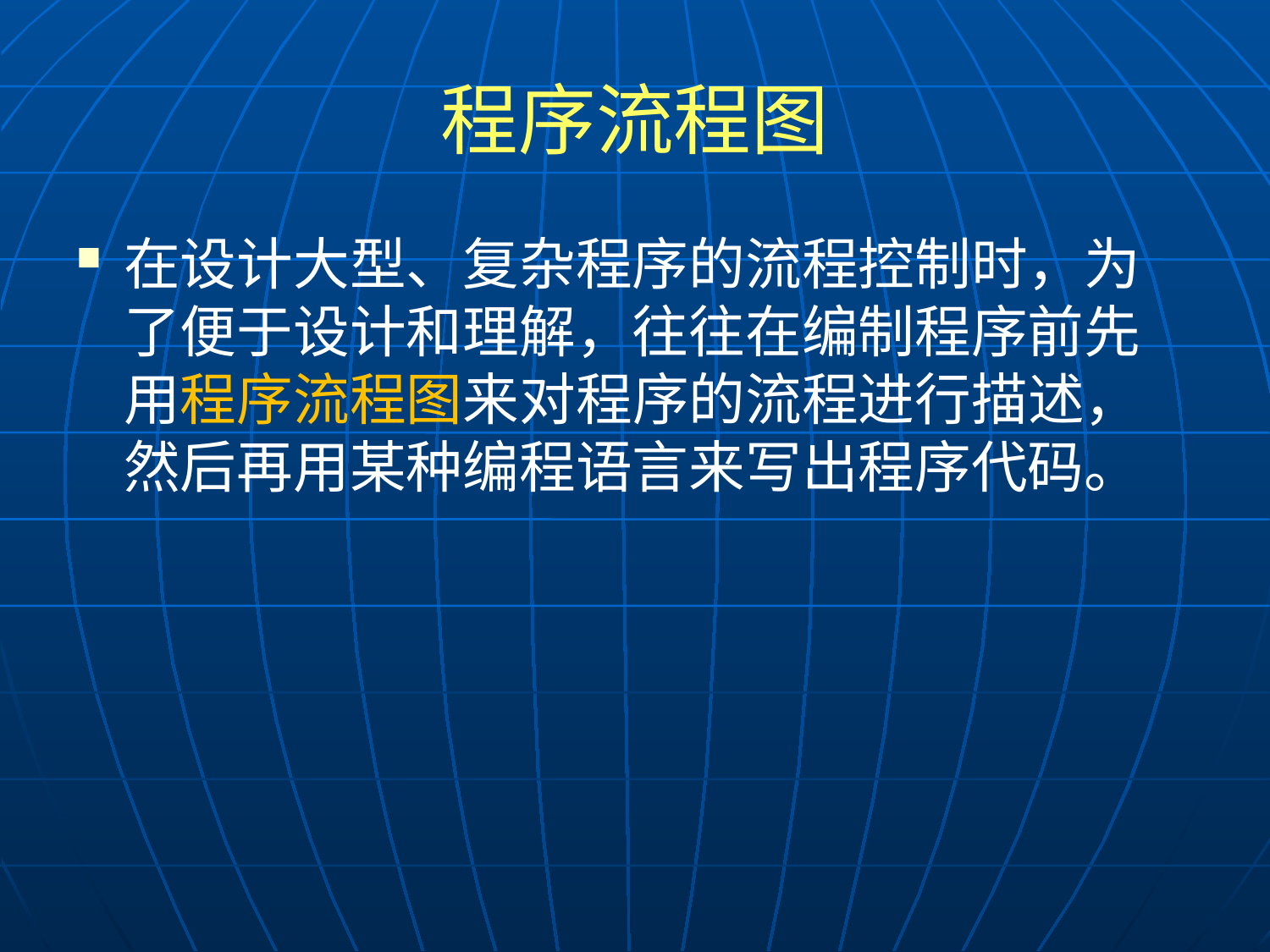

# 程序流程图
在设计大型、复杂程序的流程控制时，为了便于设计和理解，往往在编制程序前先用程序流程图来对程序的流程进行描述，然后再用某种编程语言来写出程序代码。